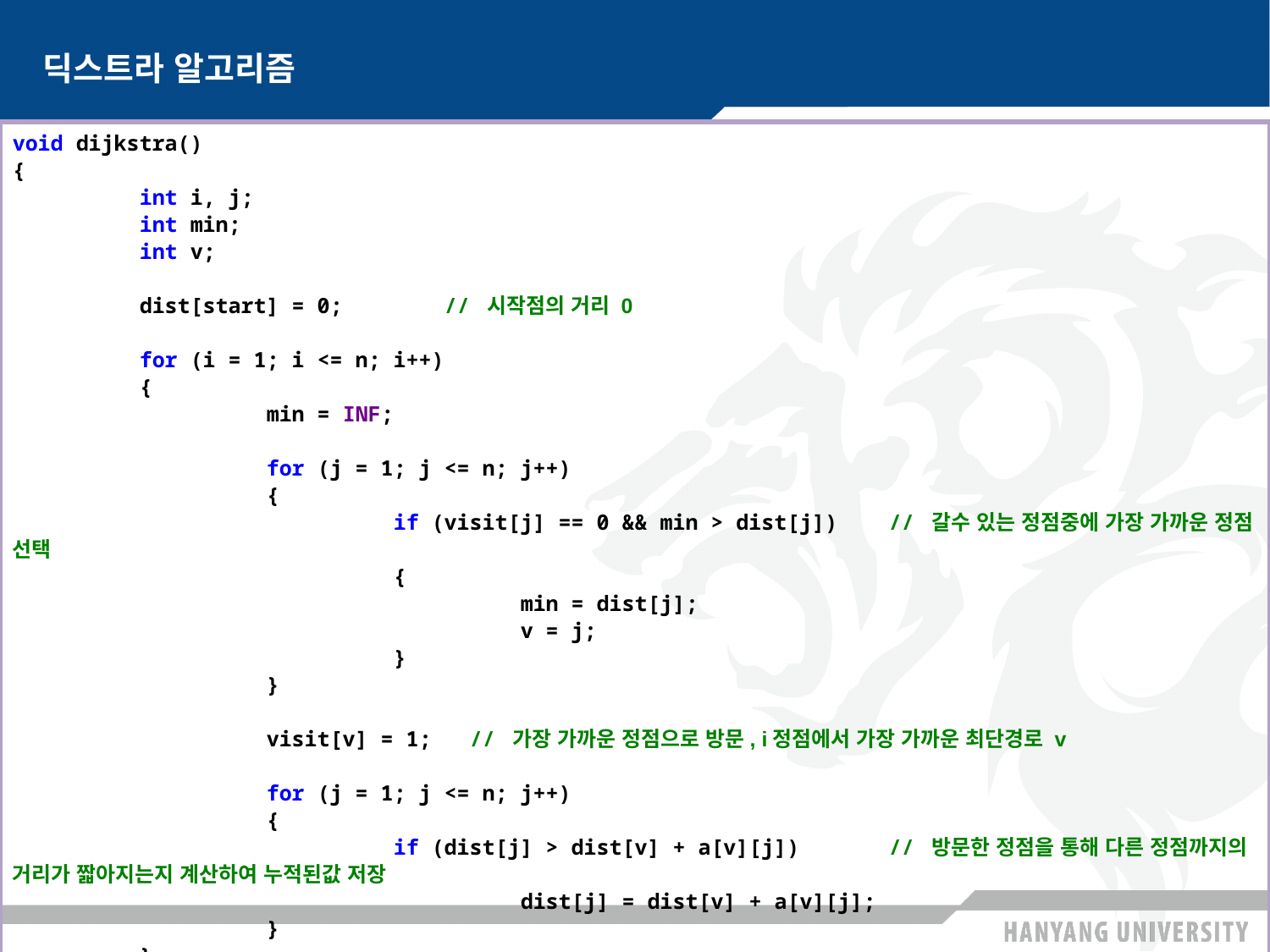

# 딕스트라 알고리즘
void dijkstra()
{
	int i, j;
	int min;
	int v;

	dist[start] = 0;        // 시작점의 거리 0

	for (i = 1; i <= n; i++)
	{
		min = INF;

		for (j = 1; j <= n; j++)
		{
			if (visit[j] == 0 && min > dist[j])    // 갈수 있는 정점중에 가장 가까운 정점 선택
			{
				min = dist[j];
				v = j;
			}
		}

		visit[v] = 1;   // 가장 가까운 정점으로 방문, i정점에서 가장 가까운 최단경로 v

		for (j = 1; j <= n; j++)
		{
			if (dist[j] > dist[v] + a[v][j])       // 방문한 정점을 통해 다른 정점까지의 거리가 짧아지는지 계산하여 누적된값 저장
				dist[j] = dist[v] + a[v][j];
		}
	}
}